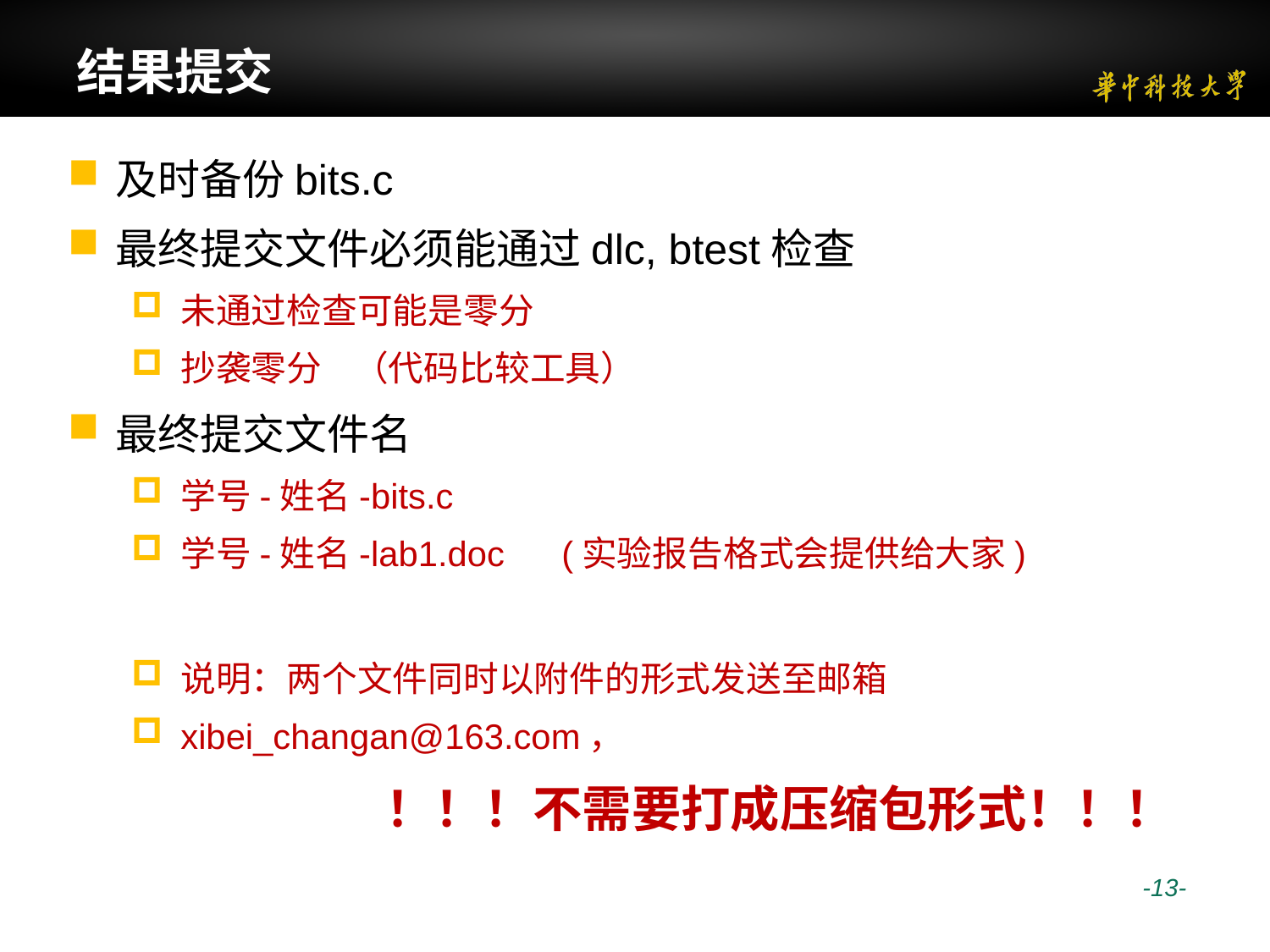

# 结果提交
及时备份bits.c
最终提交文件必须能通过dlc, btest检查
未通过检查可能是零分
抄袭零分    （代码比较工具）
最终提交文件名
学号-姓名-bits.c
学号-姓名-lab1.doc	(实验报告格式会提供给大家)

说明：两个文件同时以附件的形式发送至邮箱
xibei_changan@163.com，
		！！！不需要打成压缩包形式！！！

 -13-